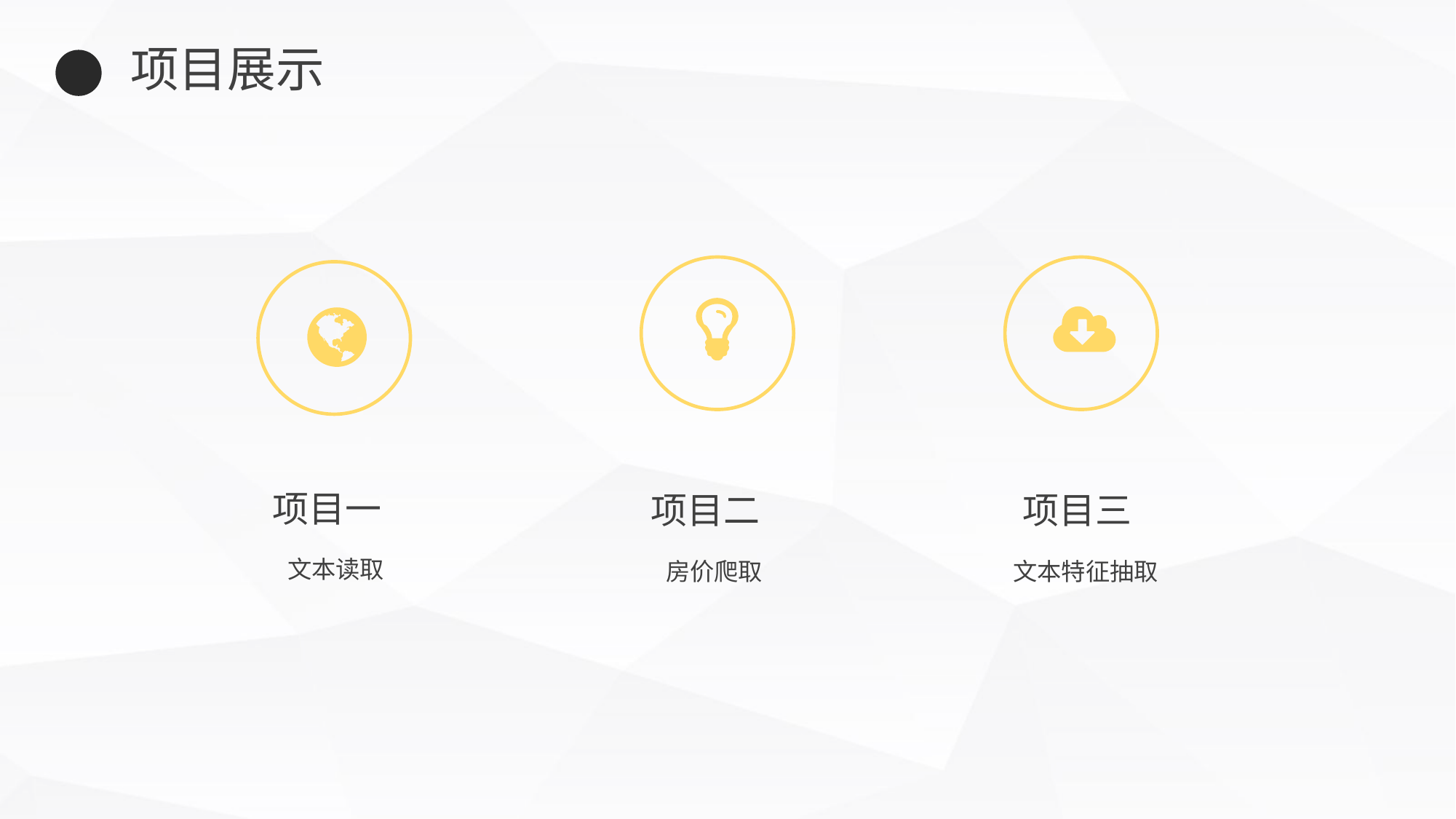

项目展示

项目一
项目二
项目三
文本读取
房价爬取
文本特征抽取